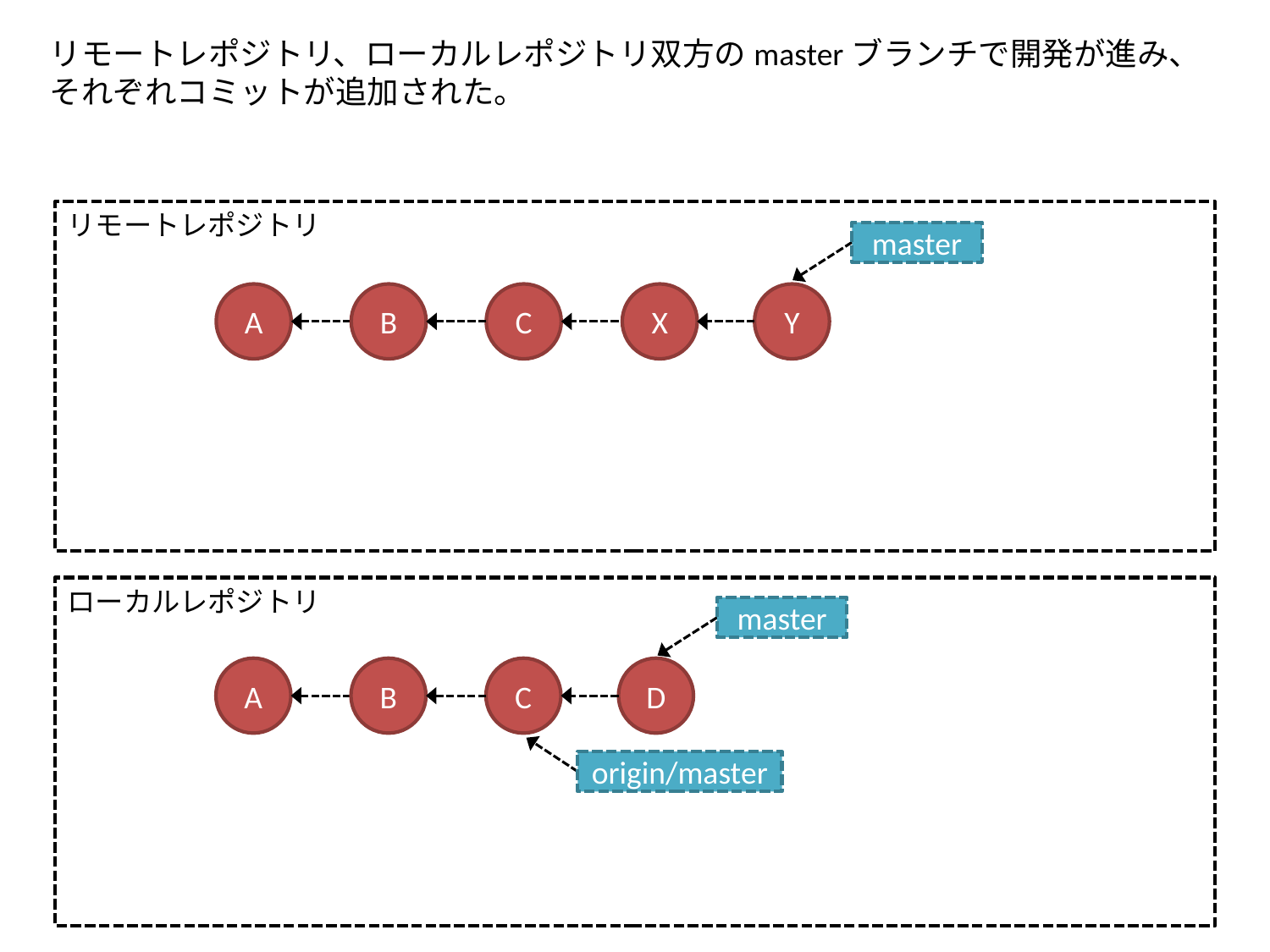

リモートレポジトリ、ローカルレポジトリ双方のmasterブランチで開発が進み、それぞれコミットが追加された。
リモートレポジトリ
master
A
B
C
X
Y
ローカルレポジトリ
master
A
B
C
D
origin/master